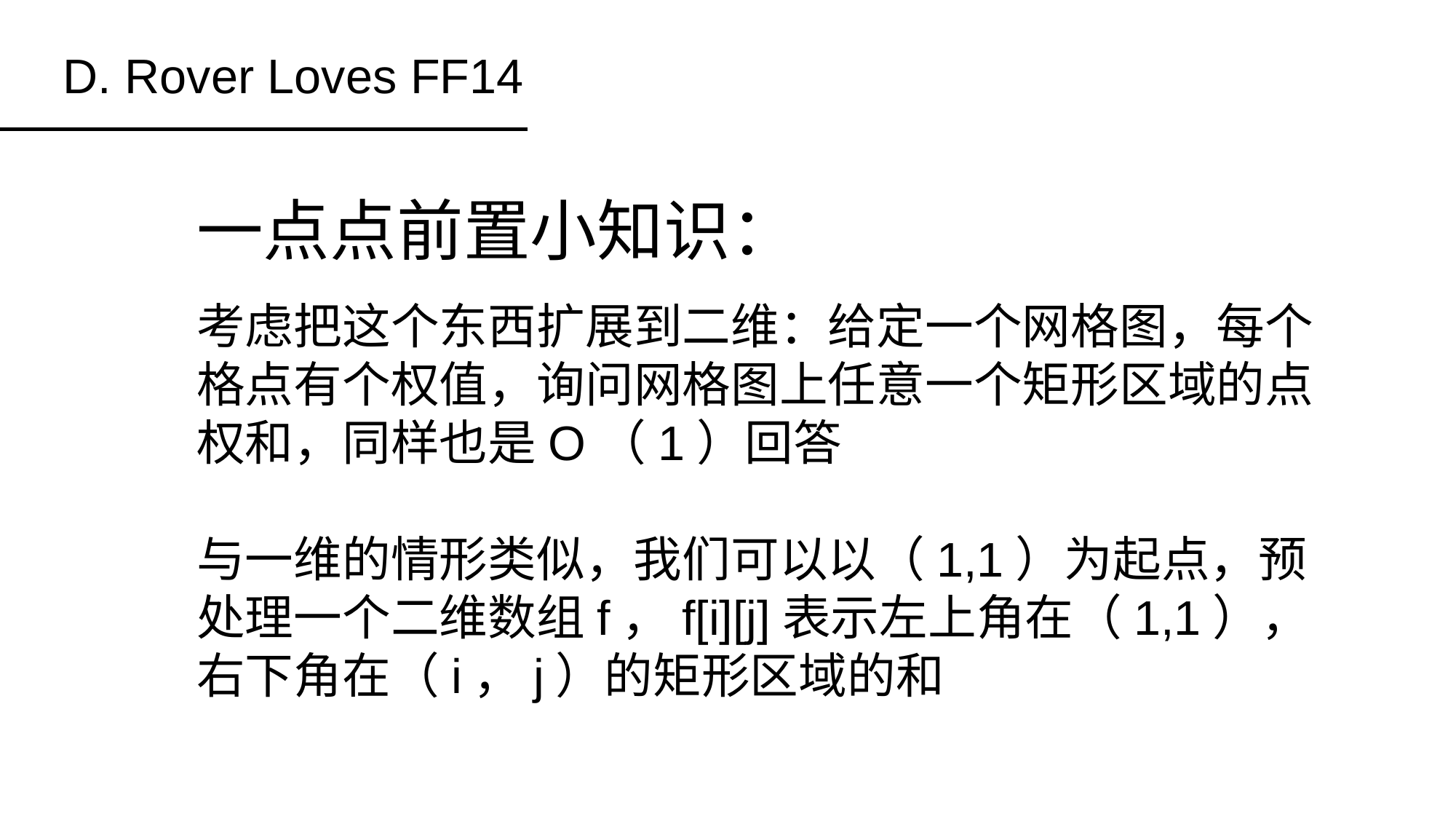

D. Rover Loves FF14
# 一点点前置小知识：
考虑把这个东西扩展到二维：给定一个网格图，每个格点有个权值，询问网格图上任意一个矩形区域的点权和，同样也是O（1）回答

与一维的情形类似，我们可以以（1,1）为起点，预处理一个二维数组f，f[i][j]表示左上角在（1,1），右下角在（i，j）的矩形区域的和